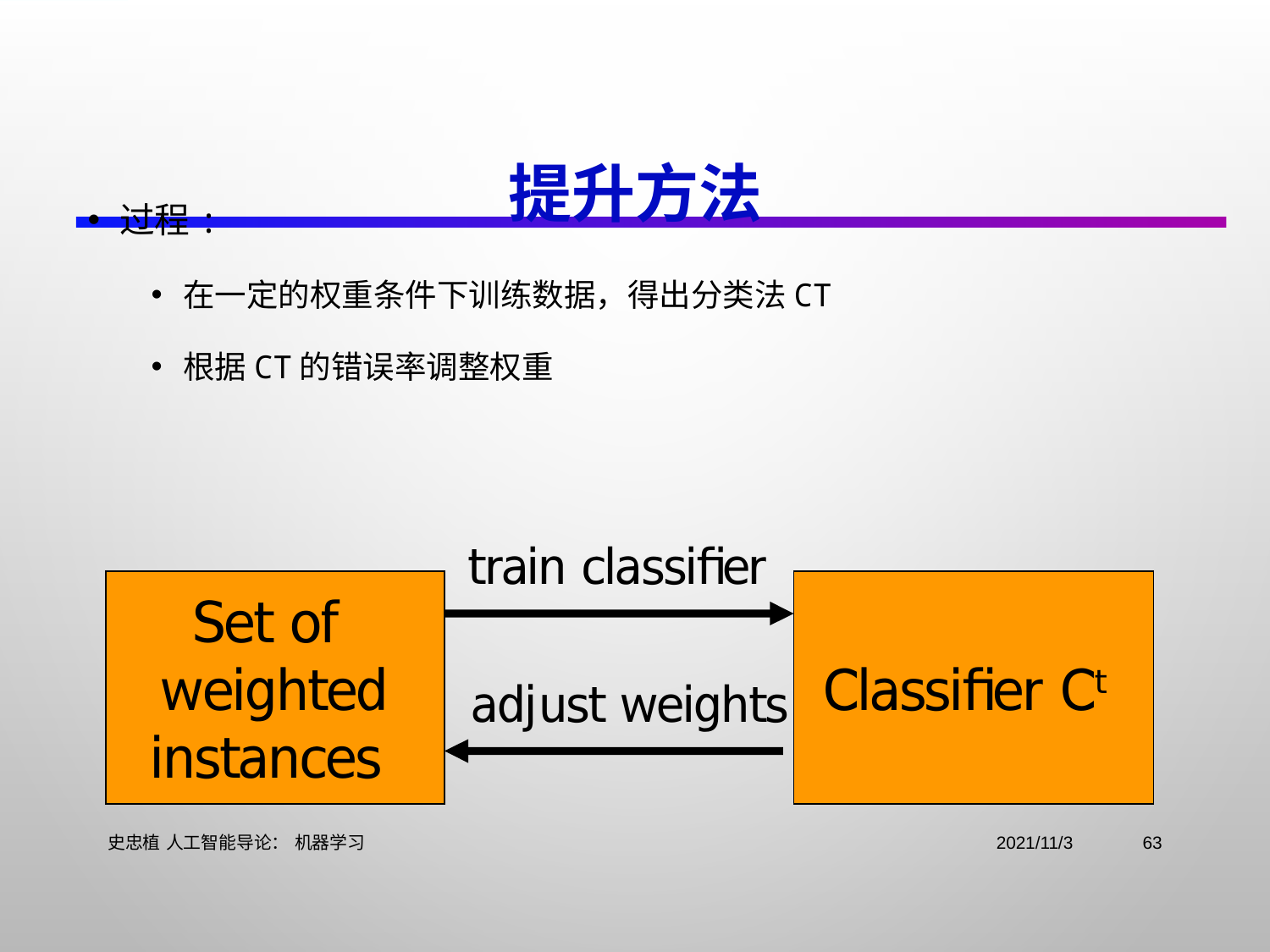

# 提升方法
过程:
在一定的权重条件下训练数据，得出分类法Ct
根据Ct的错误率调整权重
train classifier
Set of
weighted
instances
Classifier Ct

 adjust weights

史忠植 人工智能导论： 机器学习
2021/11/3
63